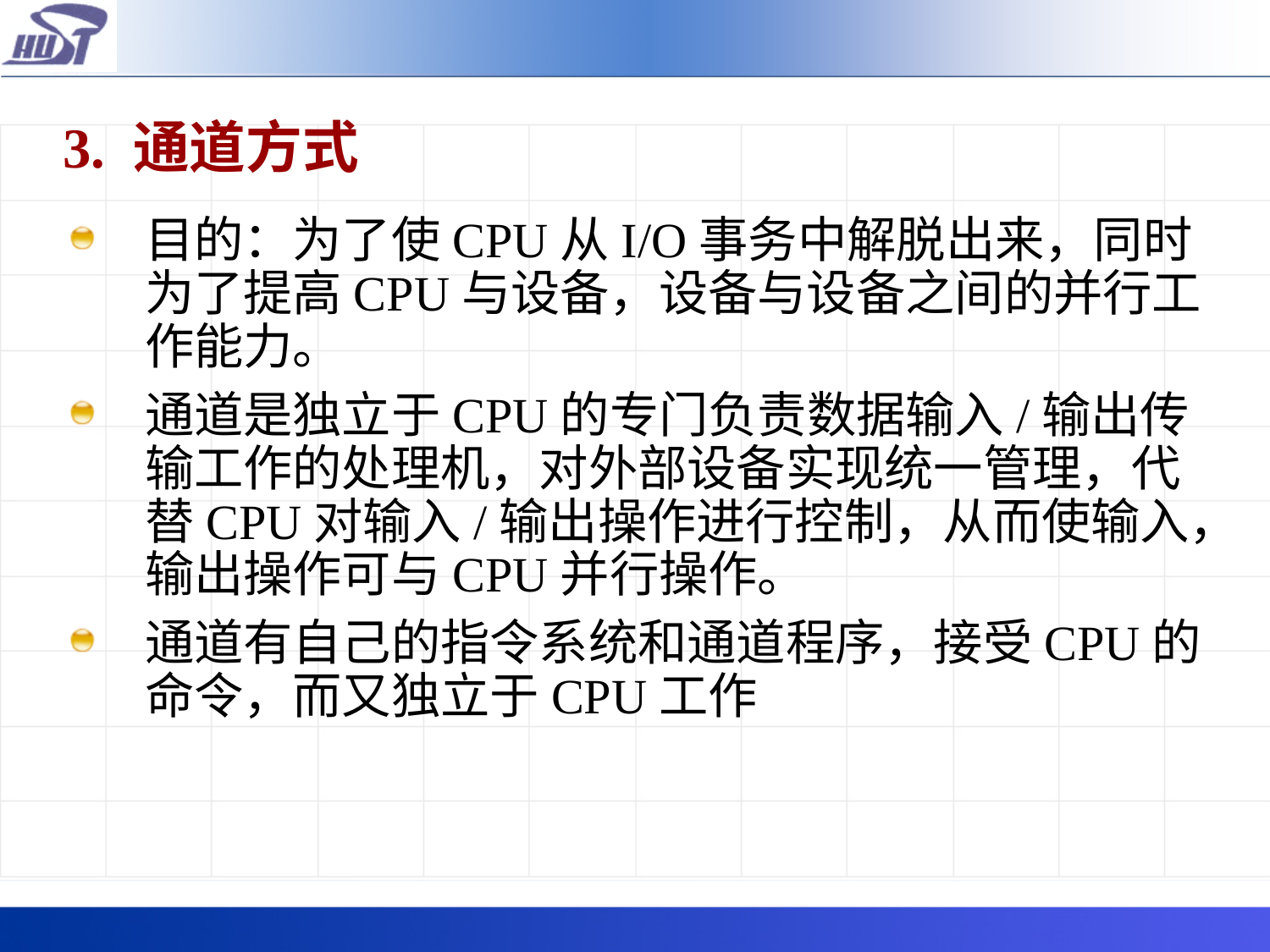

# 3. 通道方式
目的：为了使CPU从I/O事务中解脱出来，同时为了提高CPU与设备，设备与设备之间的并行工作能力。
通道是独立于CPU的专门负责数据输入/输出传输工作的处理机，对外部设备实现统一管理，代替CPU对输入/输出操作进行控制，从而使输入，输出操作可与CPU并行操作。
通道有自己的指令系统和通道程序，接受CPU的命令，而又独立于CPU工作